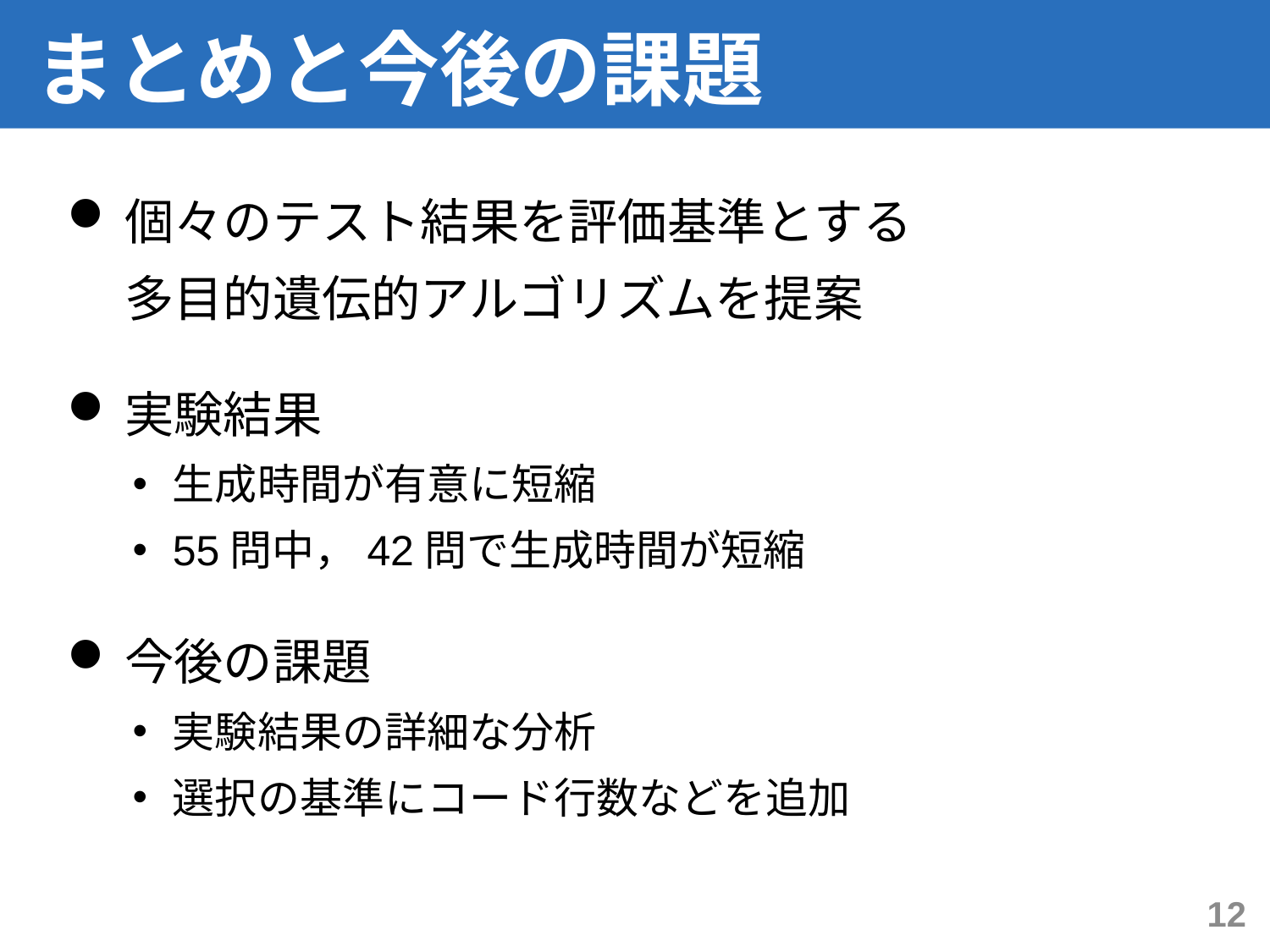

# まとめと今後の課題
個々のテスト結果を評価基準とする
多目的遺伝的アルゴリズムを提案
実験結果
生成時間が有意に短縮
55問中，42問で生成時間が短縮
今後の課題
実験結果の詳細な分析
選択の基準にコード行数などを追加

12